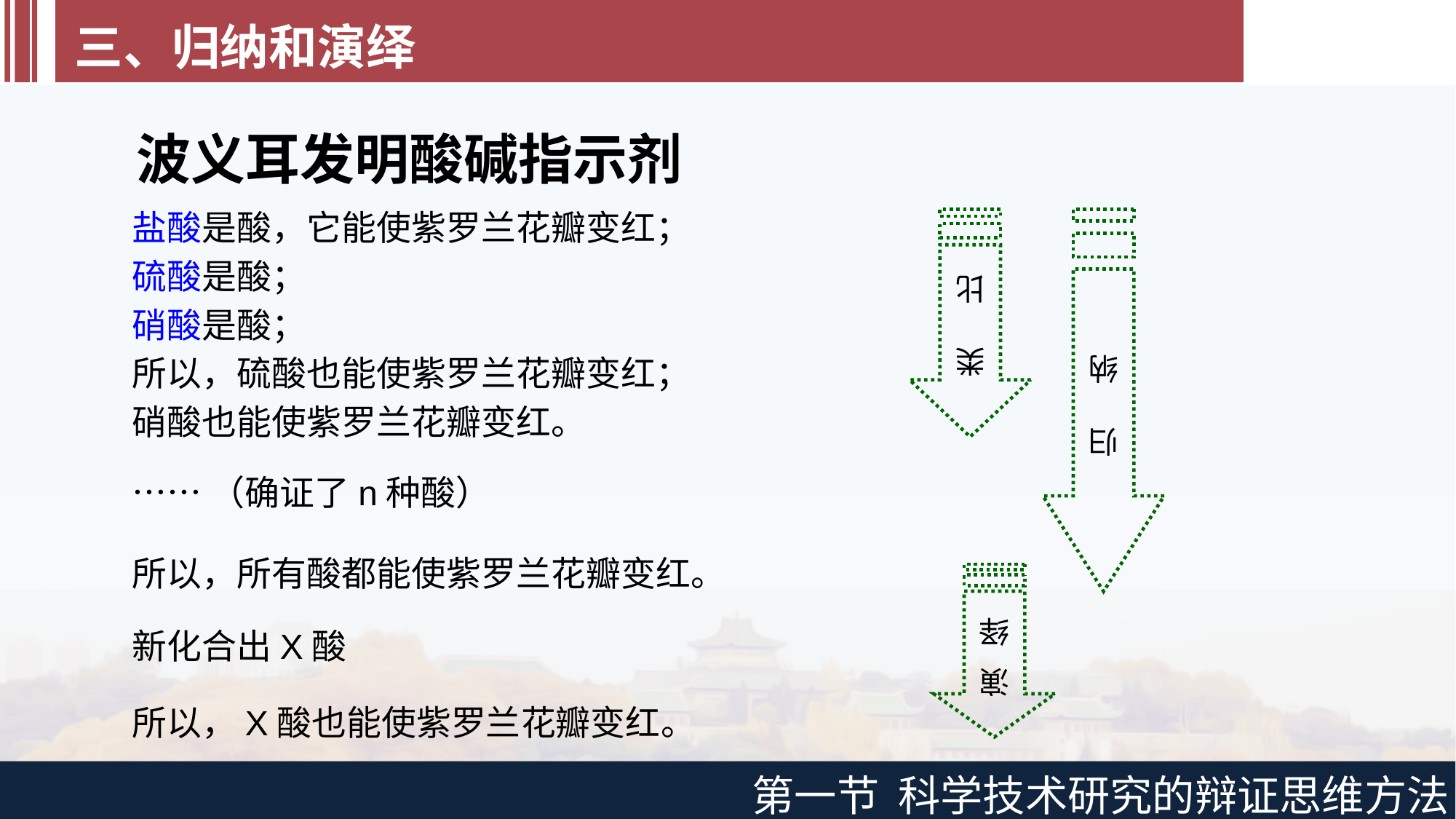

三、归纳和演绎
波义耳发明酸碱指示剂
盐酸是酸，它能使紫罗兰花瓣变红；
硫酸是酸；
硝酸是酸；
类

比
归

纳
所以，硫酸也能使紫罗兰花瓣变红；
硝酸也能使紫罗兰花瓣变红。
……（确证了n种酸）
所以，所有酸都能使紫罗兰花瓣变红。
演

绎
新化合出X酸
所以，X酸也能使紫罗兰花瓣变红。
第一节  科学技术研究的辩证思维方法